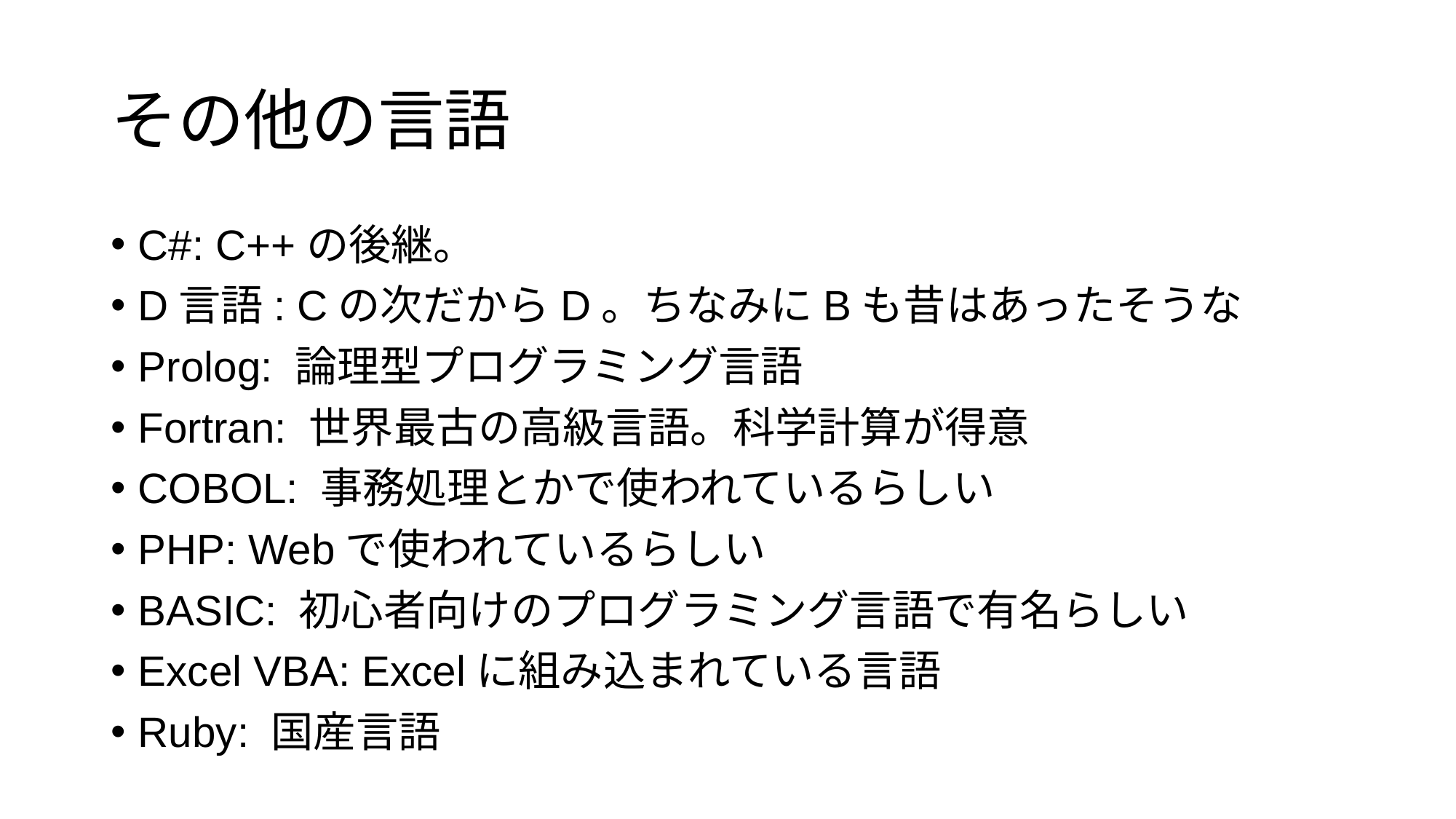

# その他の言語
C#: C++の後継。
D言語: Cの次だからD。ちなみにBも昔はあったそうな
Prolog: 論理型プログラミング言語
Fortran: 世界最古の高級言語。科学計算が得意
COBOL: 事務処理とかで使われているらしい
PHP: Webで使われているらしい
BASIC: 初心者向けのプログラミング言語で有名らしい
Excel VBA: Excelに組み込まれている言語
Ruby: 国産言語